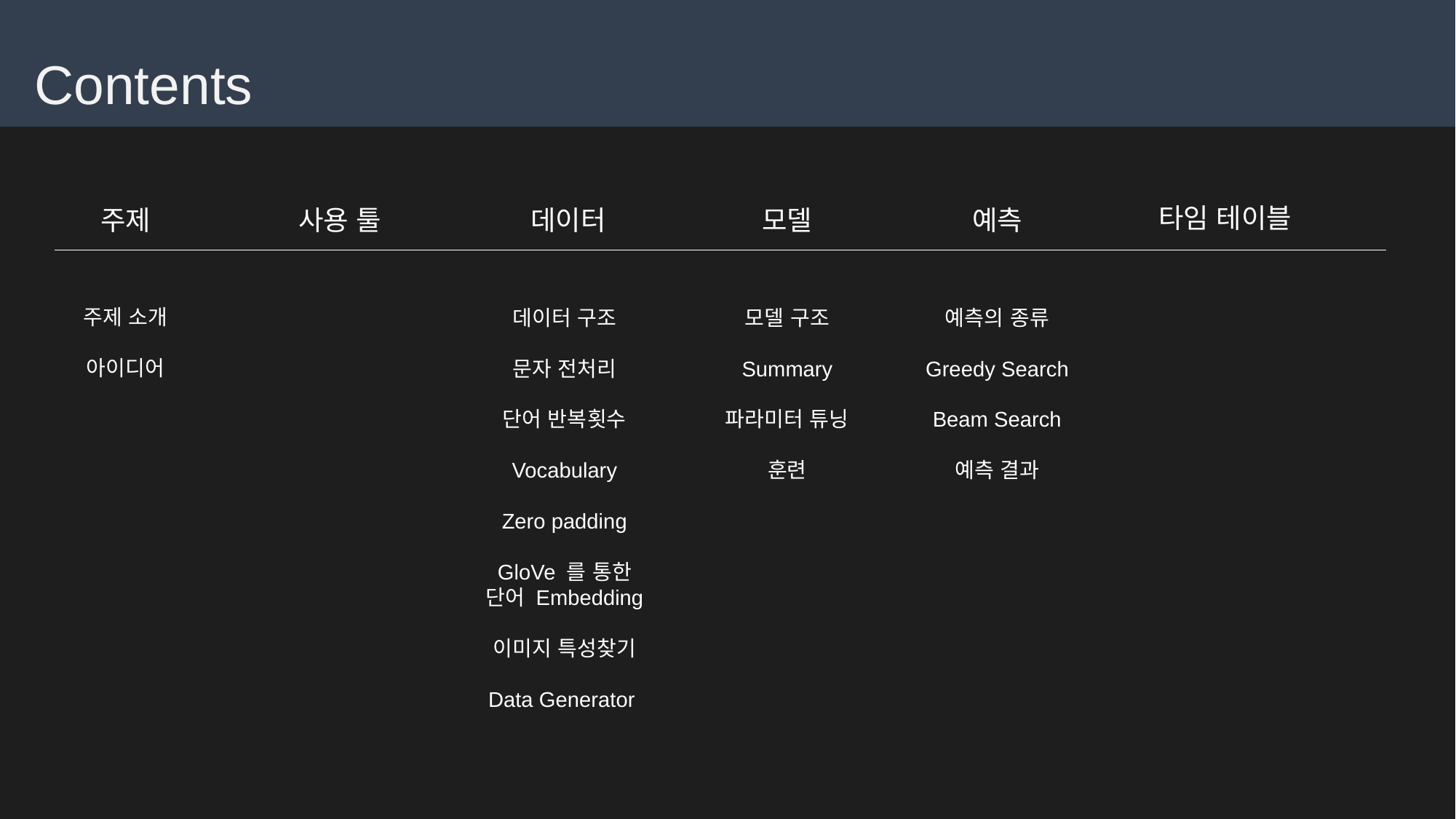

# Contents
타임 테이블
주제
사용 툴
데이터
모델
예측
주제 소개

아이디어
데이터 구조

문자 전처리

단어 반복횟수

Vocabulary

Zero padding

GloVe 를 통한
단어 Embedding

이미지 특성찾기

Data Generator
모델 구조

Summary

파라미터 튜닝

훈련

예측의 종류

Greedy Search

Beam Search

예측 결과